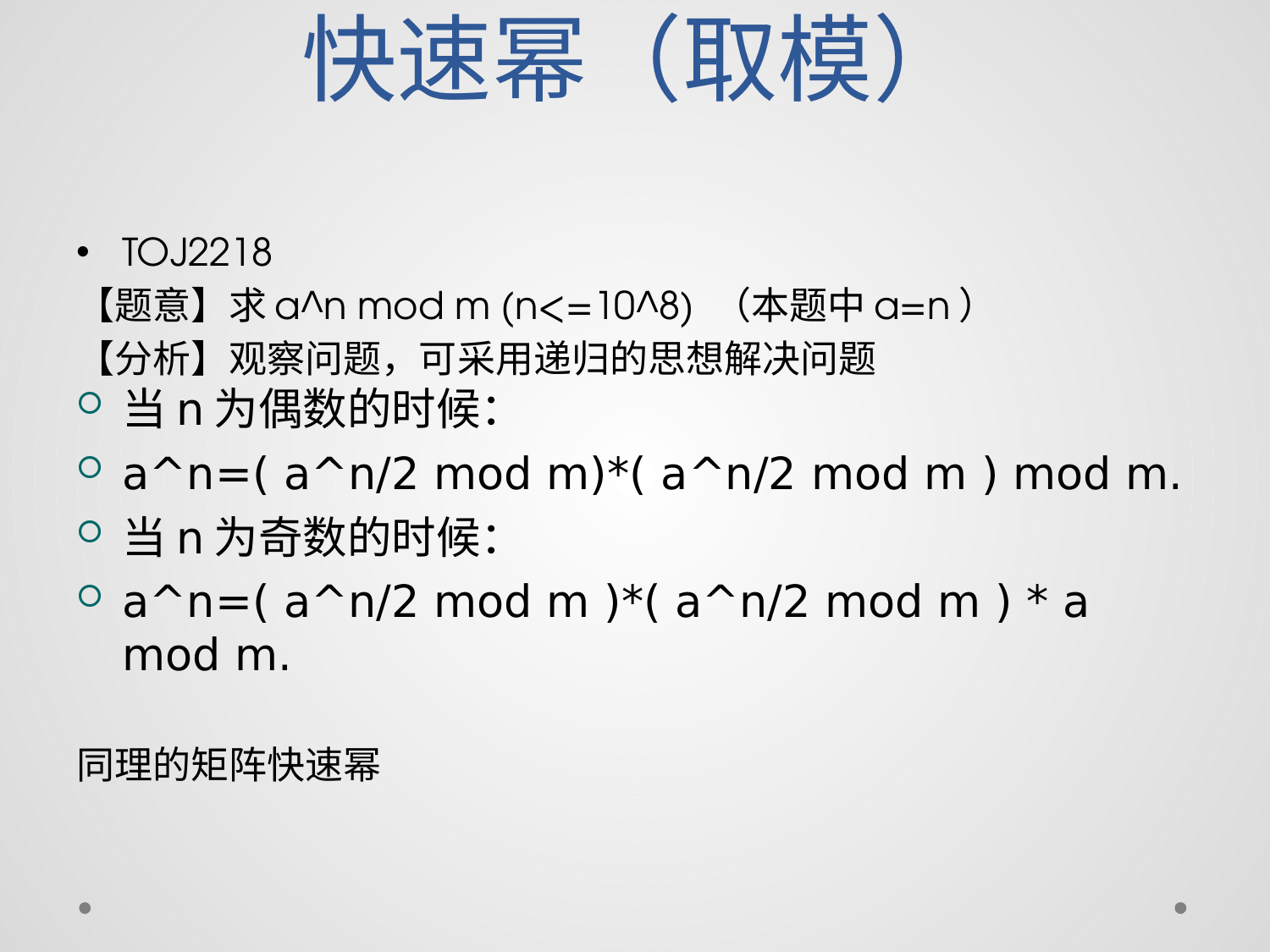

# 快速幂（取模）
TOJ2218
【题意】求a^n mod m (n<=10^8) （本题中a=n）
【分析】观察问题，可采用递归的思想解决问题
当n为偶数的时候：
a^n=( a^n/2 mod m)*( a^n/2 mod m ) mod m.
当n为奇数的时候：
a^n=( a^n/2 mod m )*( a^n/2 mod m ) * a mod m.

同理的矩阵快速幂